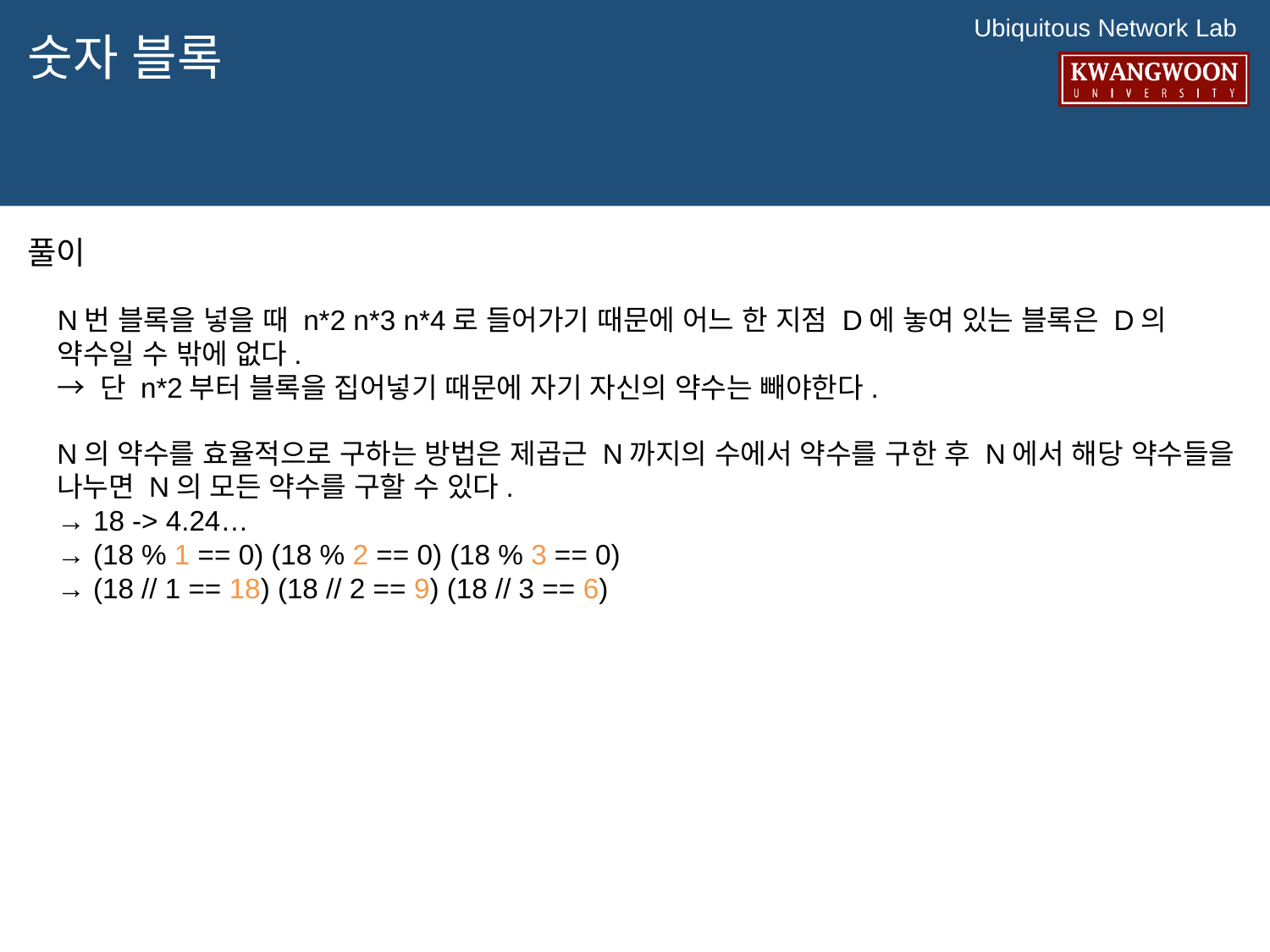

# 숫자 블록
풀이
N번 블록을 넣을 때 n*2 n*3 n*4로 들어가기 때문에 어느 한 지점 D에 놓여 있는 블록은 D의 약수일 수 밖에 없다.
→ 단 n*2부터 블록을 집어넣기 때문에 자기 자신의 약수는 빼야한다.
N의 약수를 효율적으로 구하는 방법은 제곱근 N까지의 수에서 약수를 구한 후 N에서 해당 약수들을 나누면 N의 모든 약수를 구할 수 있다.
→ 18 -> 4.24…
→ (18 % 1 == 0) (18 % 2 == 0) (18 % 3 == 0)
→ (18 // 1 == 18) (18 // 2 == 9) (18 // 3 == 6)